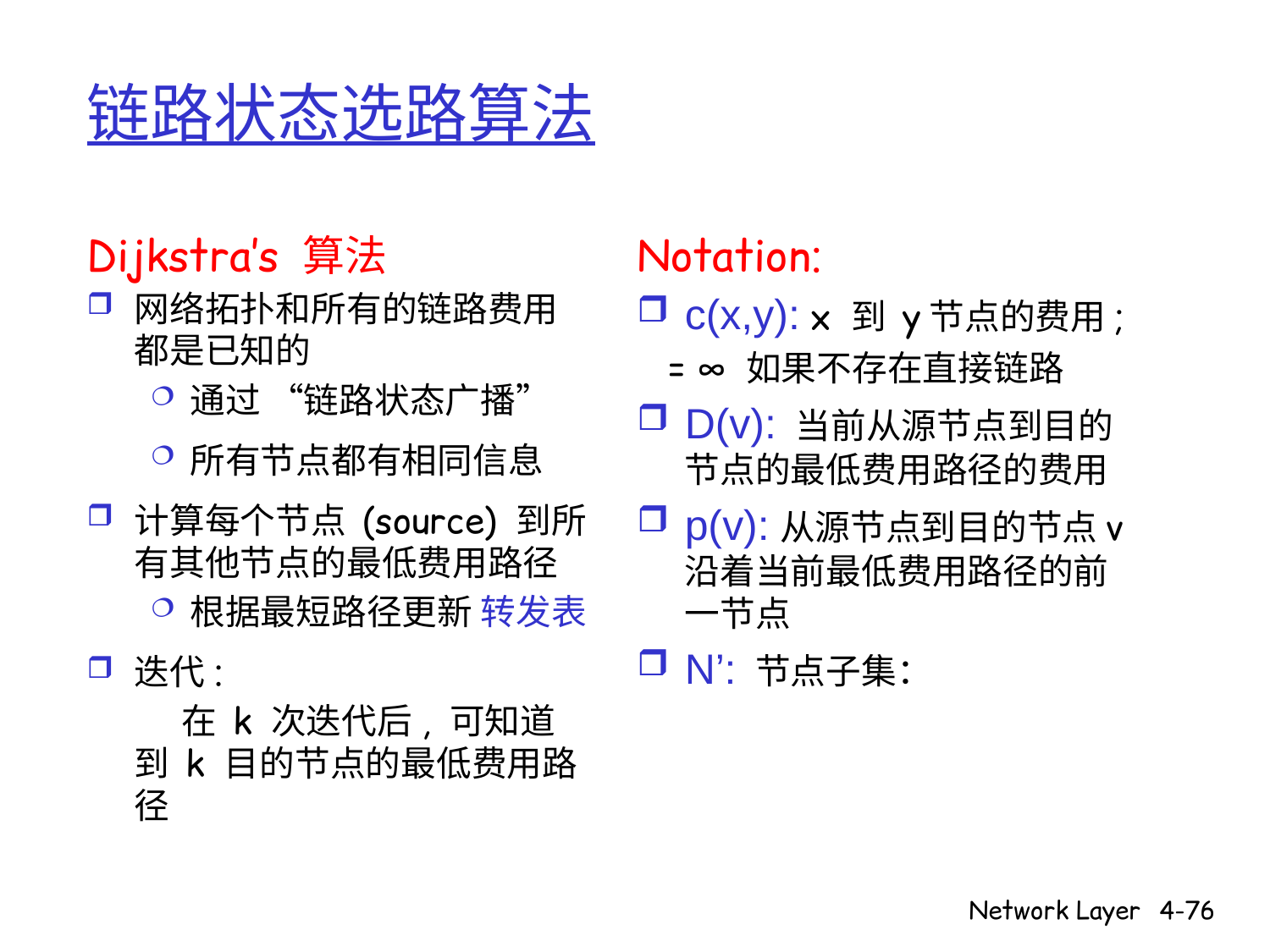

# 链路状态选路算法
Dijkstra’s 算法
网络拓扑和所有的链路费用都是已知的
通过 “链路状态广播”
所有节点都有相同信息
计算每个节点 (source) 到所有其他节点的最低费用路径
根据最短路径更新 转发表
迭代:
           在 k 次迭代后, 可知道到 k 目的节点的最低费用路径
Notation:
c(x,y): x 到 y节点的费用;
   = ∞ 如果不存在直接链路
D(v): 当前从源节点到目的节点的最低费用路径的费用
p(v):从源节点到目的节点v沿着当前最低费用路径的前一节点
N’: 节点子集：

Network Layer
4-76